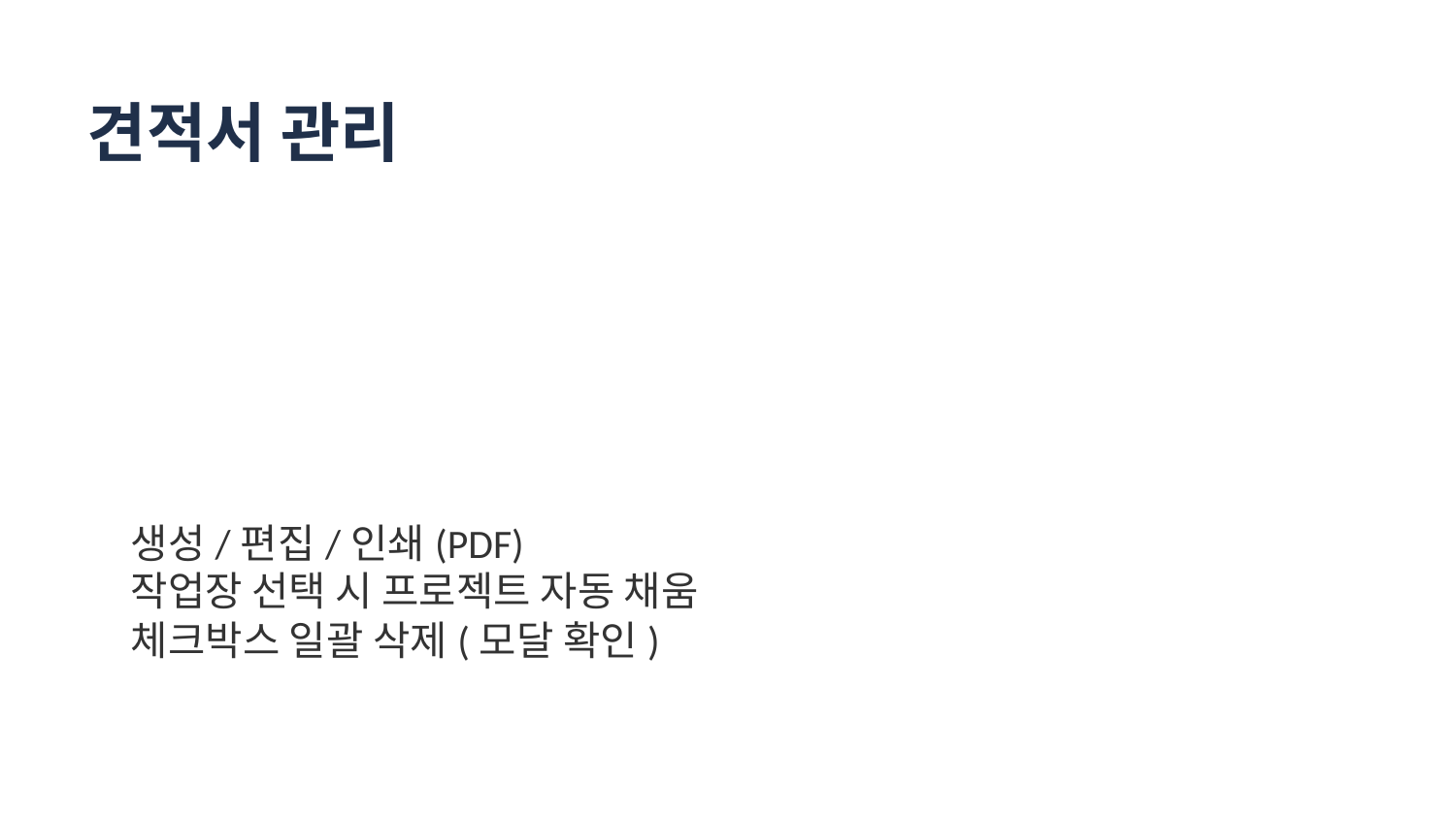

견적서 관리
생성/편집/인쇄(PDF)
작업장 선택 시 프로젝트 자동 채움
체크박스 일괄 삭제(모달 확인)